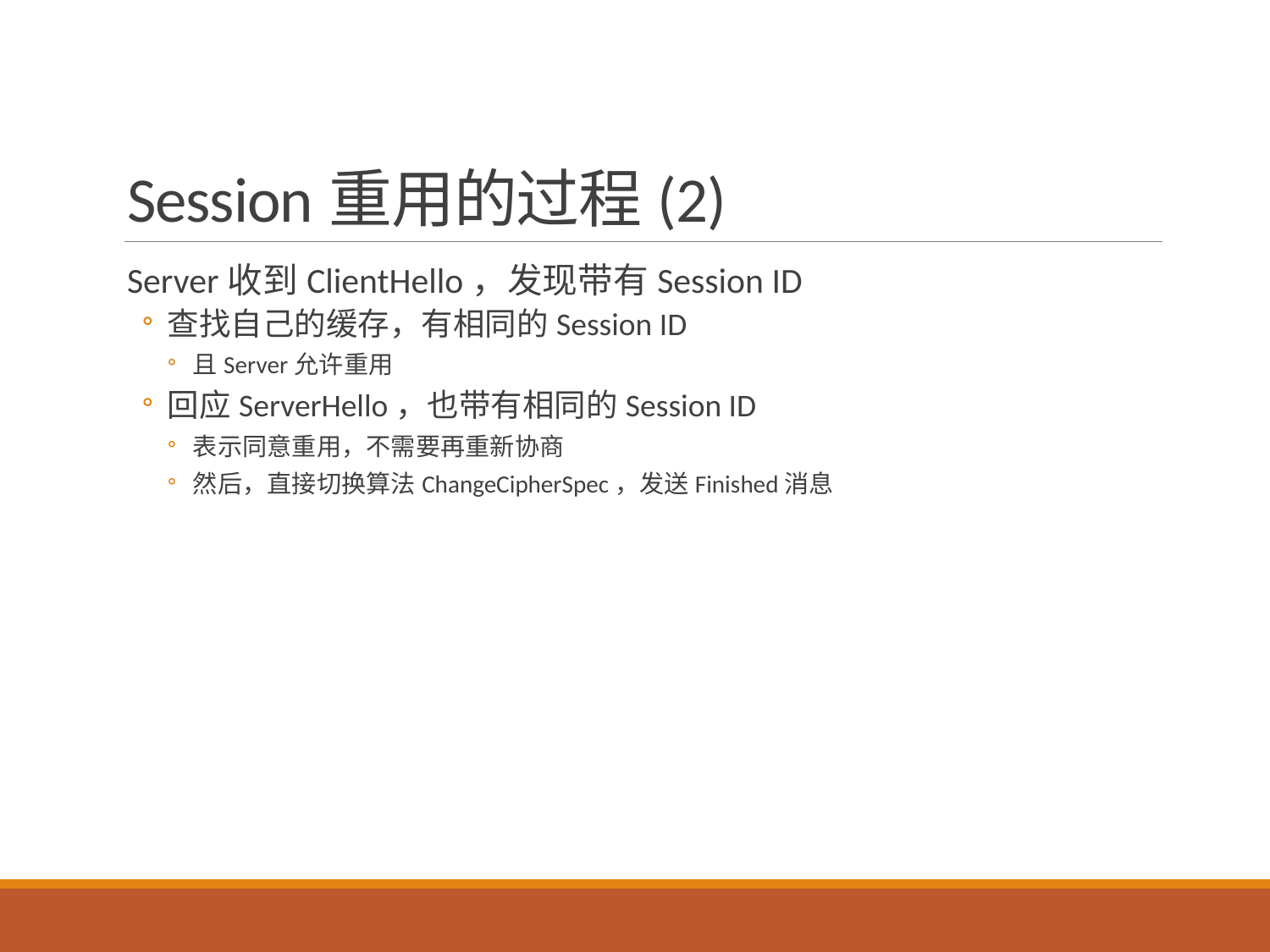

# Session重用的过程(2)
Server收到ClientHello，发现带有Session ID
查找自己的缓存，有相同的Session ID
且Server允许重用
回应ServerHello，也带有相同的Session ID
表示同意重用，不需要再重新协商
然后，直接切换算法ChangeCipherSpec，发送Finished消息
66